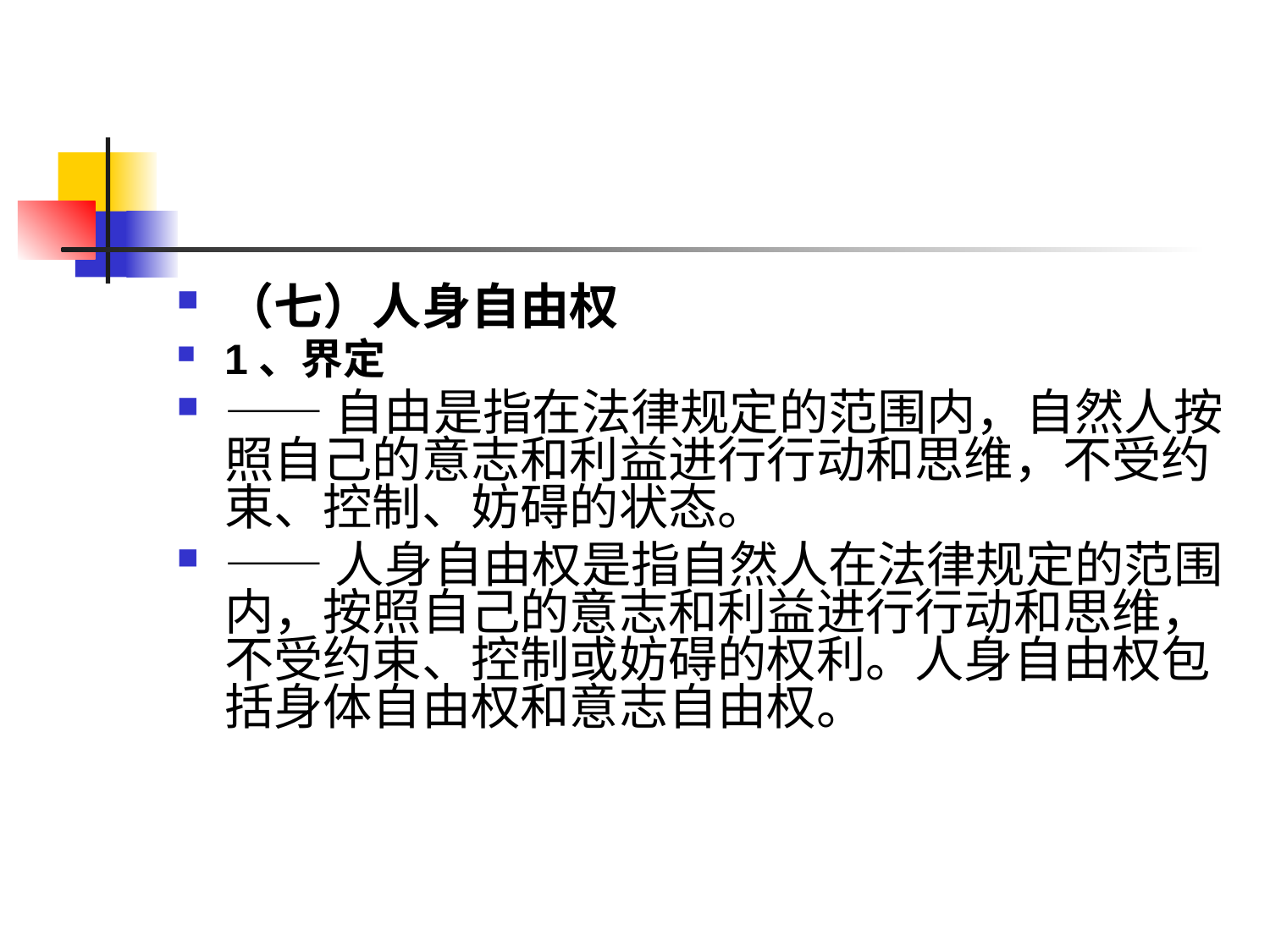

#
（七）人身自由权
1、界定
——自由是指在法律规定的范围内，自然人按照自己的意志和利益进行行动和思维，不受约束、控制、妨碍的状态。
——人身自由权是指自然人在法律规定的范围内，按照自己的意志和利益进行行动和思维，不受约束、控制或妨碍的权利。人身自由权包括身体自由权和意志自由权。